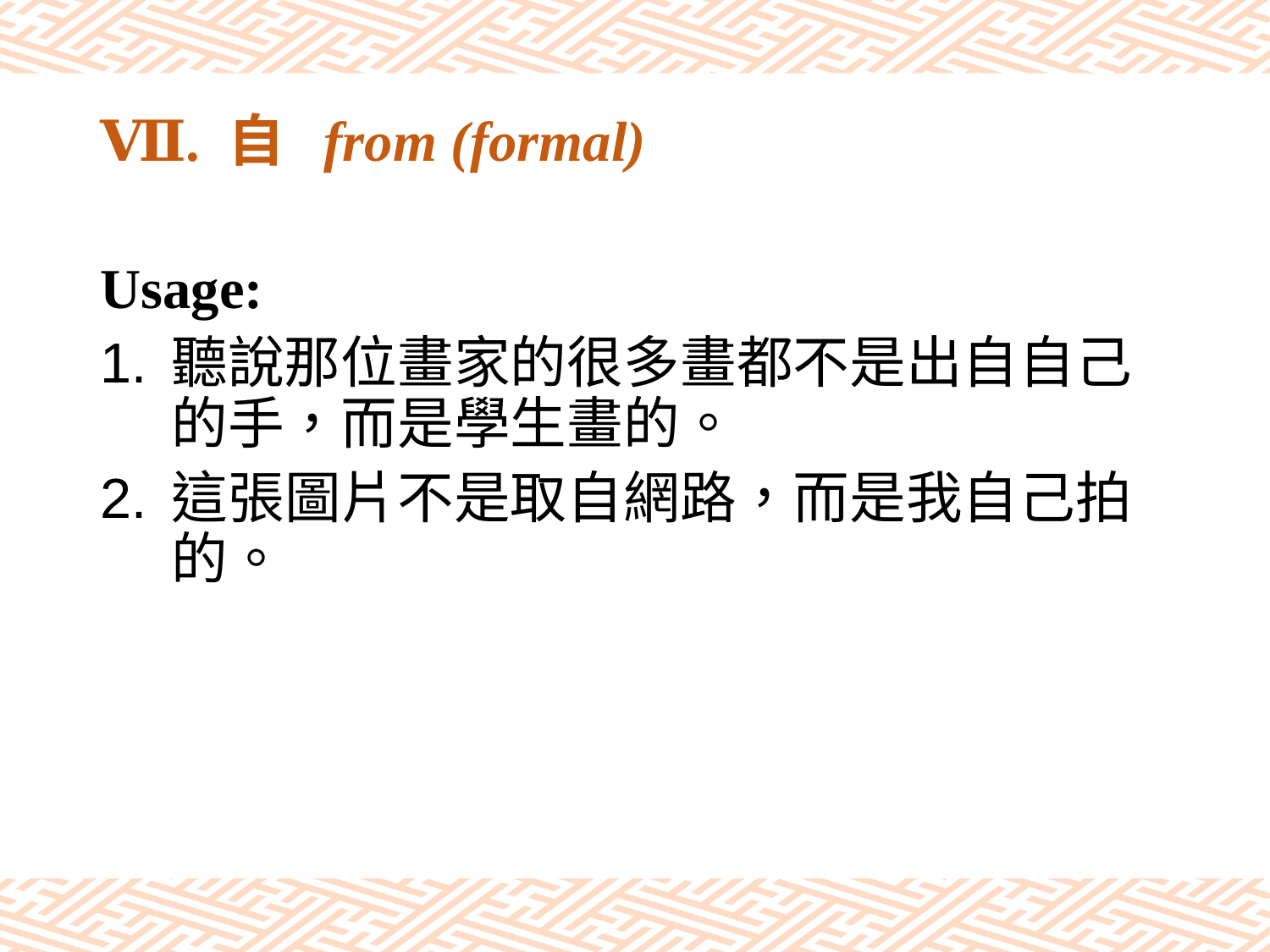

# Ⅶ. 自  from (formal)
Usage:
聽說那位畫家的很多畫都不是出自自己的手，而是學生畫的。
這張圖片不是取自網路，而是我自己拍的。